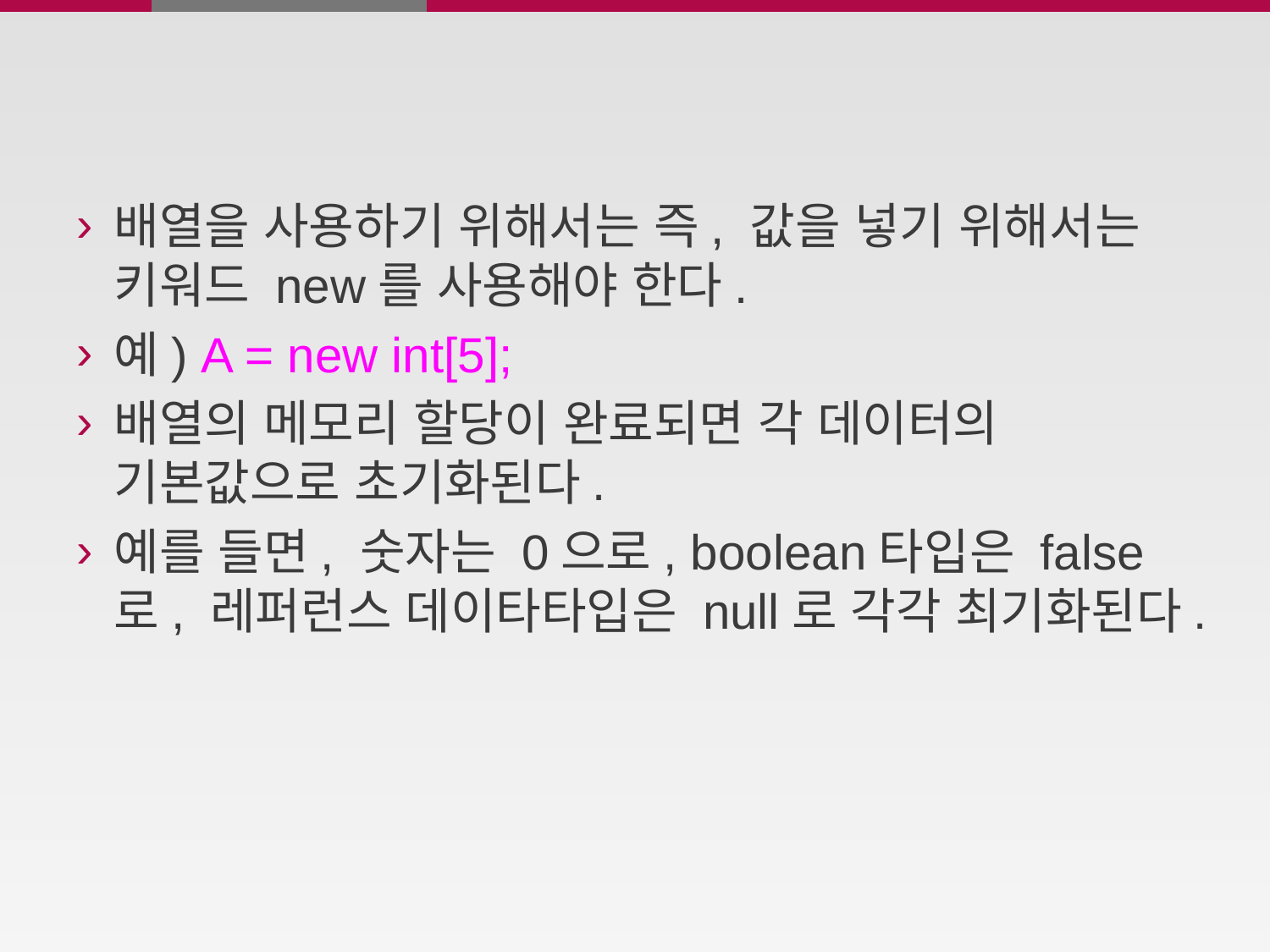

#
배열을 사용하기 위해서는 즉, 값을 넣기 위해서는 키워드 new를 사용해야 한다.
예) A = new int[5];
배열의 메모리 할당이 완료되면 각 데이터의 기본값으로 초기화된다.
예를 들면, 숫자는 0으로, boolean타입은 false로, 레퍼런스 데이타타입은 null로 각각 최기화된다.